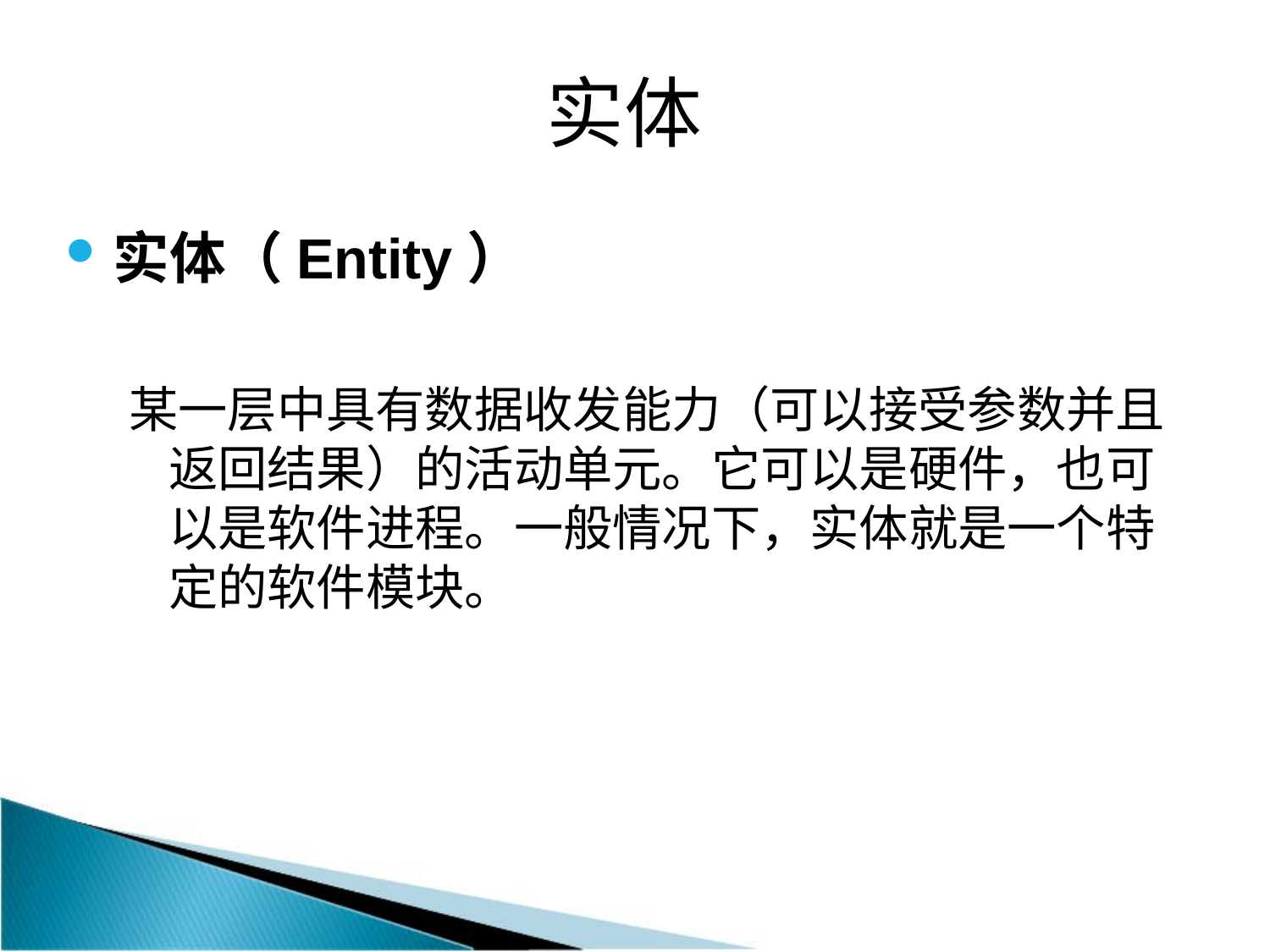

# 实体
实体（Entity）

某一层中具有数据收发能力（可以接受参数并且返回结果）的活动单元。它可以是硬件，也可以是软件进程。一般情况下，实体就是一个特定的软件模块。